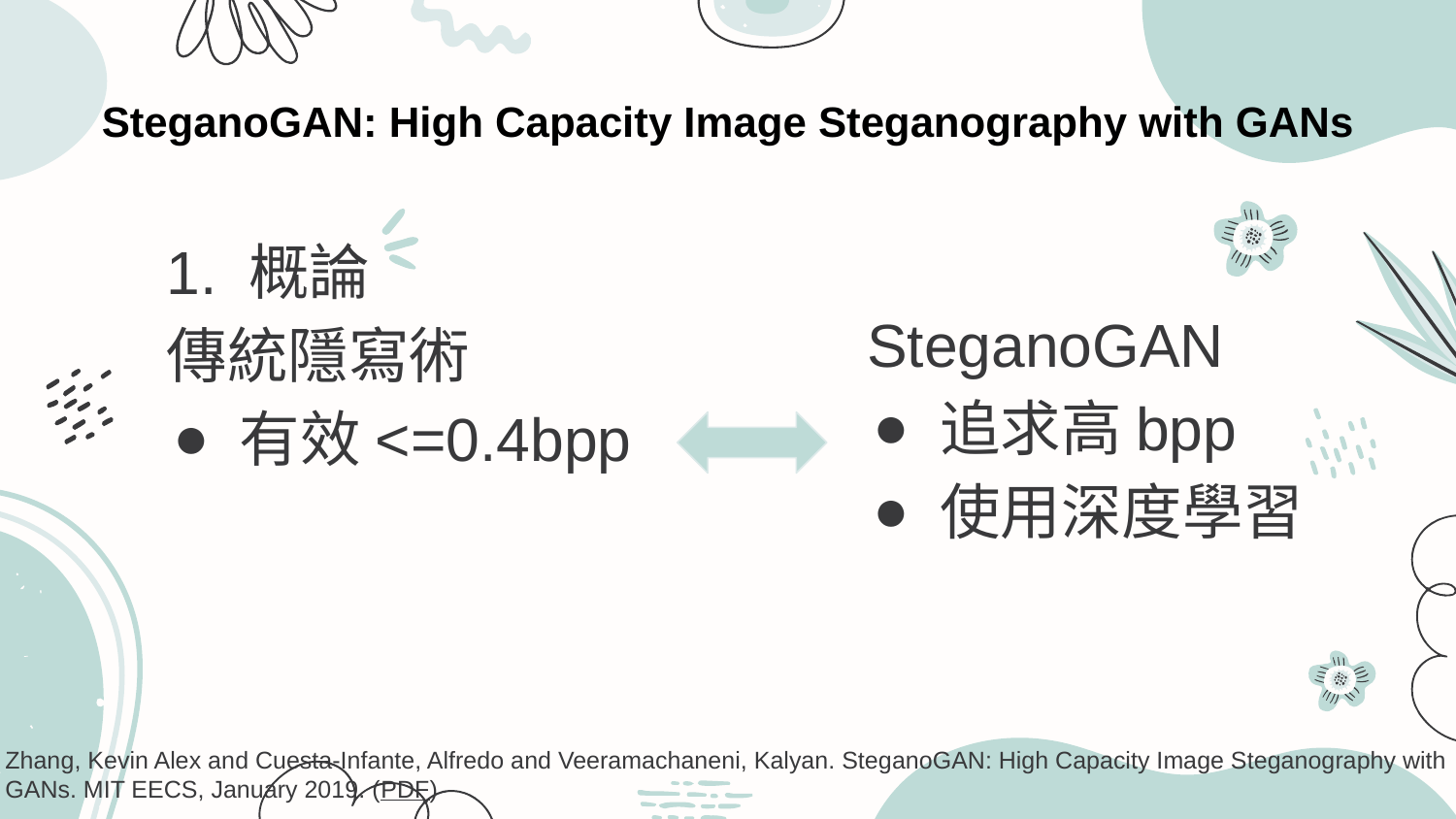

# SteganoGAN: High Capacity Image Steganography with GANs

1. 概論
傳統隱寫術
有效<=0.4bpp

SteganoGAN
追求高bpp
使用深度學習

Zhang, Kevin Alex and Cuesta-Infante, Alfredo and Veeramachaneni, Kalyan. SteganoGAN: High Capacity Image Steganography with GANs. MIT EECS, January 2019. (PDF)